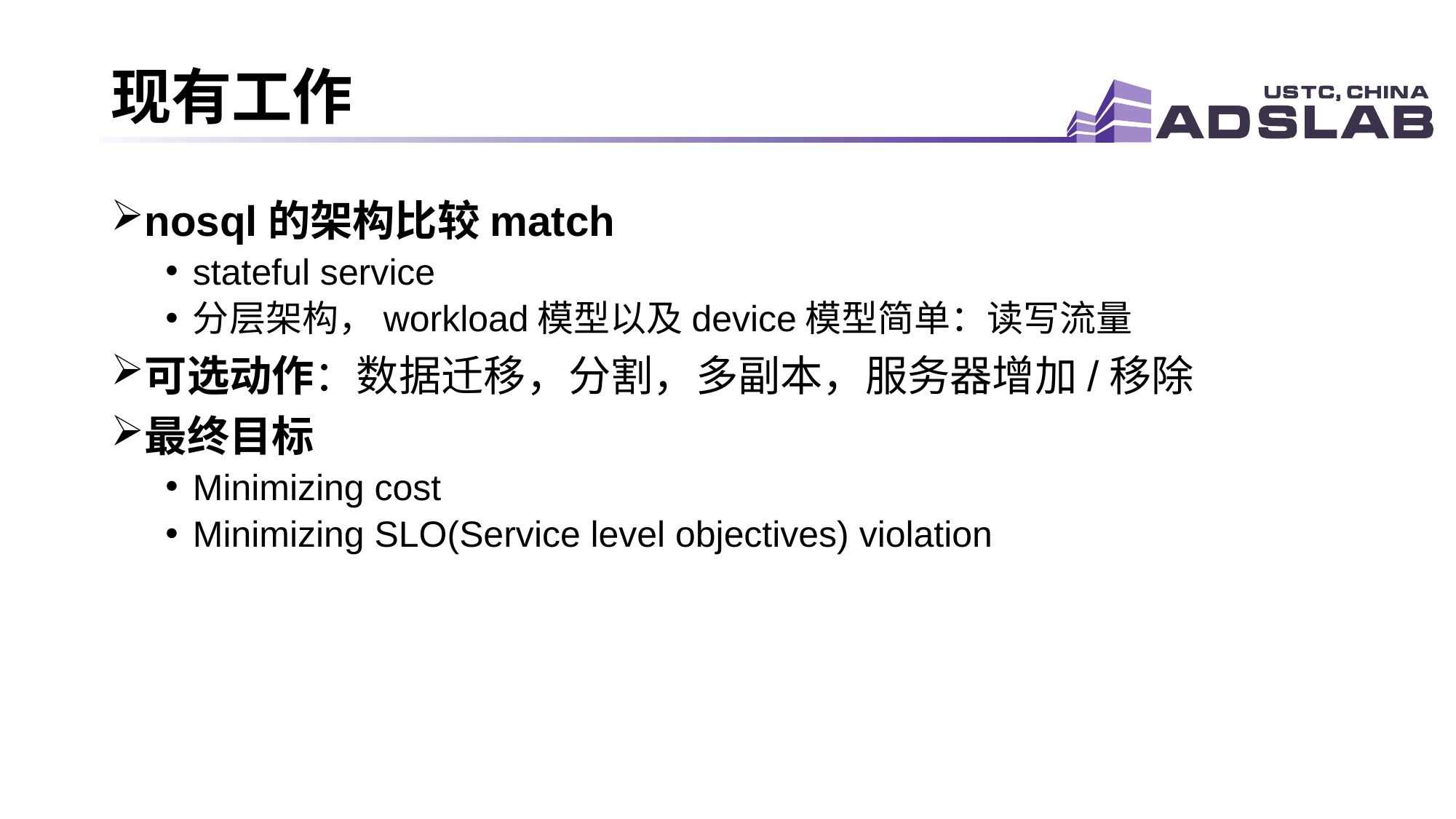

# 现有工作
nosql的架构比较match
stateful service
分层架构，workload模型以及device模型简单：读写流量
可选动作：数据迁移，分割，多副本，服务器增加/移除
最终目标
Minimizing cost
Minimizing SLO(Service level objectives) violation
15